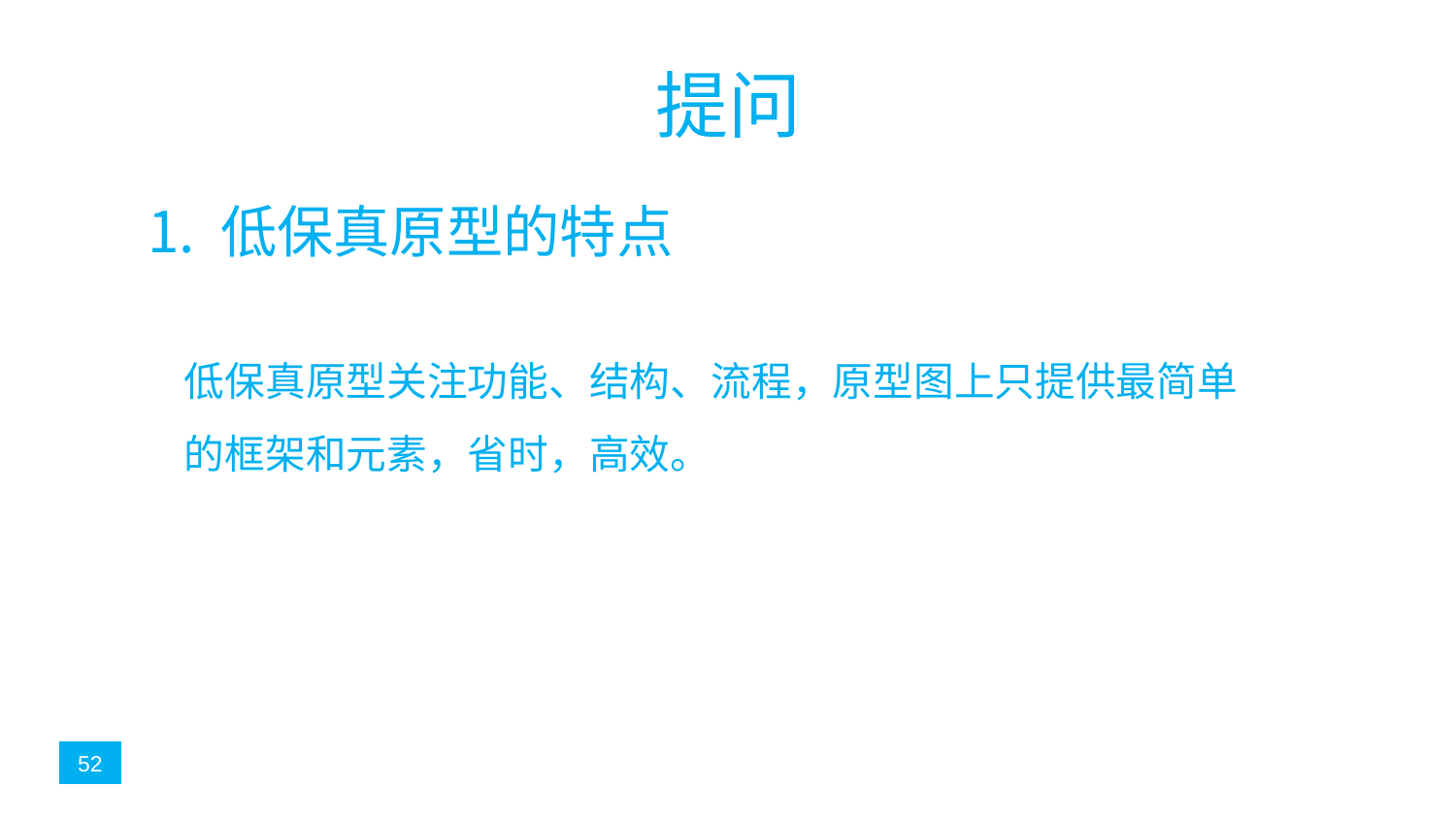

# 提问
低保真原型的特点

低保真原型关注功能、结构、流程，原型图上只提供最简单的框架和元素，省时，高效。

52